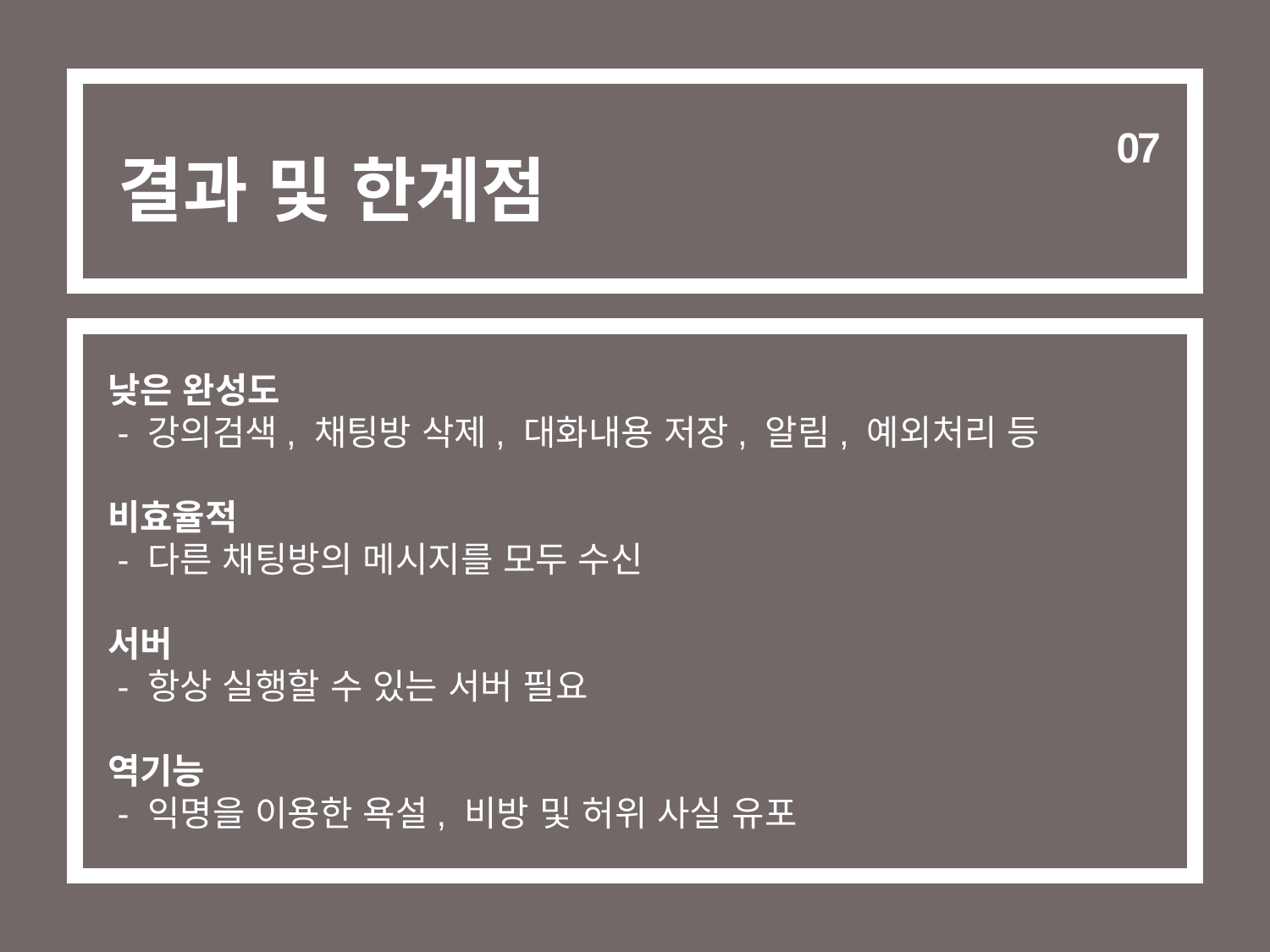

07

# 결과 및 한계점

낮은 완성도
 - 강의검색, 채팅방 삭제, 대화내용 저장, 알림, 예외처리 등

비효율적
 - 다른 채팅방의 메시지를 모두 수신

서버
 - 항상 실행할 수 있는 서버 필요

역기능
 - 익명을 이용한 욕설, 비방 및 허위 사실 유포